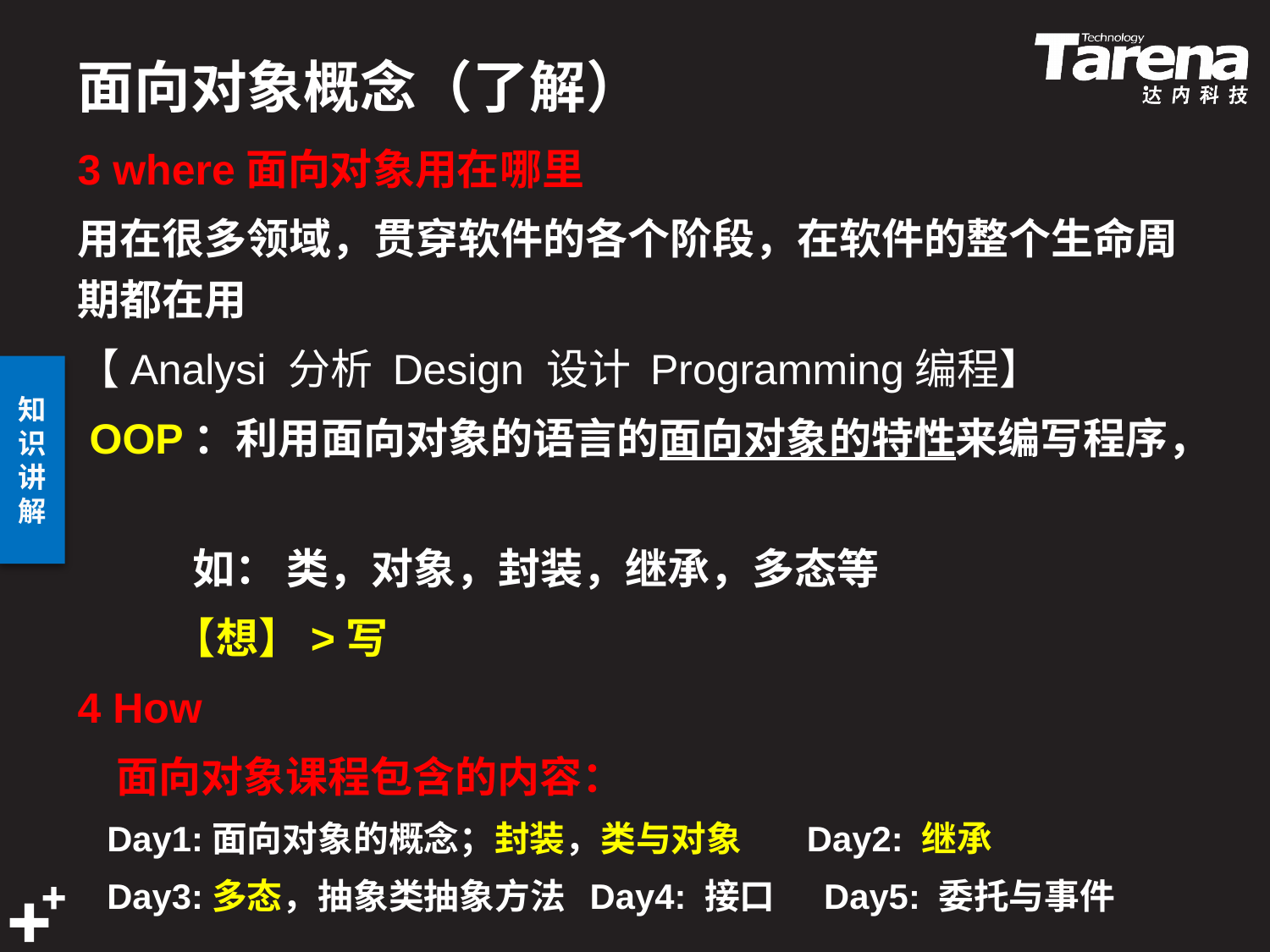

# 面向对象概念（了解）
3 where面向对象用在哪里
用在很多领域，贯穿软件的各个阶段，在软件的整个生命周期都在用
【Analysi 分析 Design 设计 Programming编程】
 OOP：利用面向对象的语言的面向对象的特性来编写程序，
           如： 类，对象，封装，继承，多态等
         【想】>写
4 How
   面向对象课程包含的内容：
   Day1:面向对象的概念；封装，类与对象       Day2: 继承
   Day3:多态，抽象类抽象方法  Day4: 接口     Day5: 委托与事件